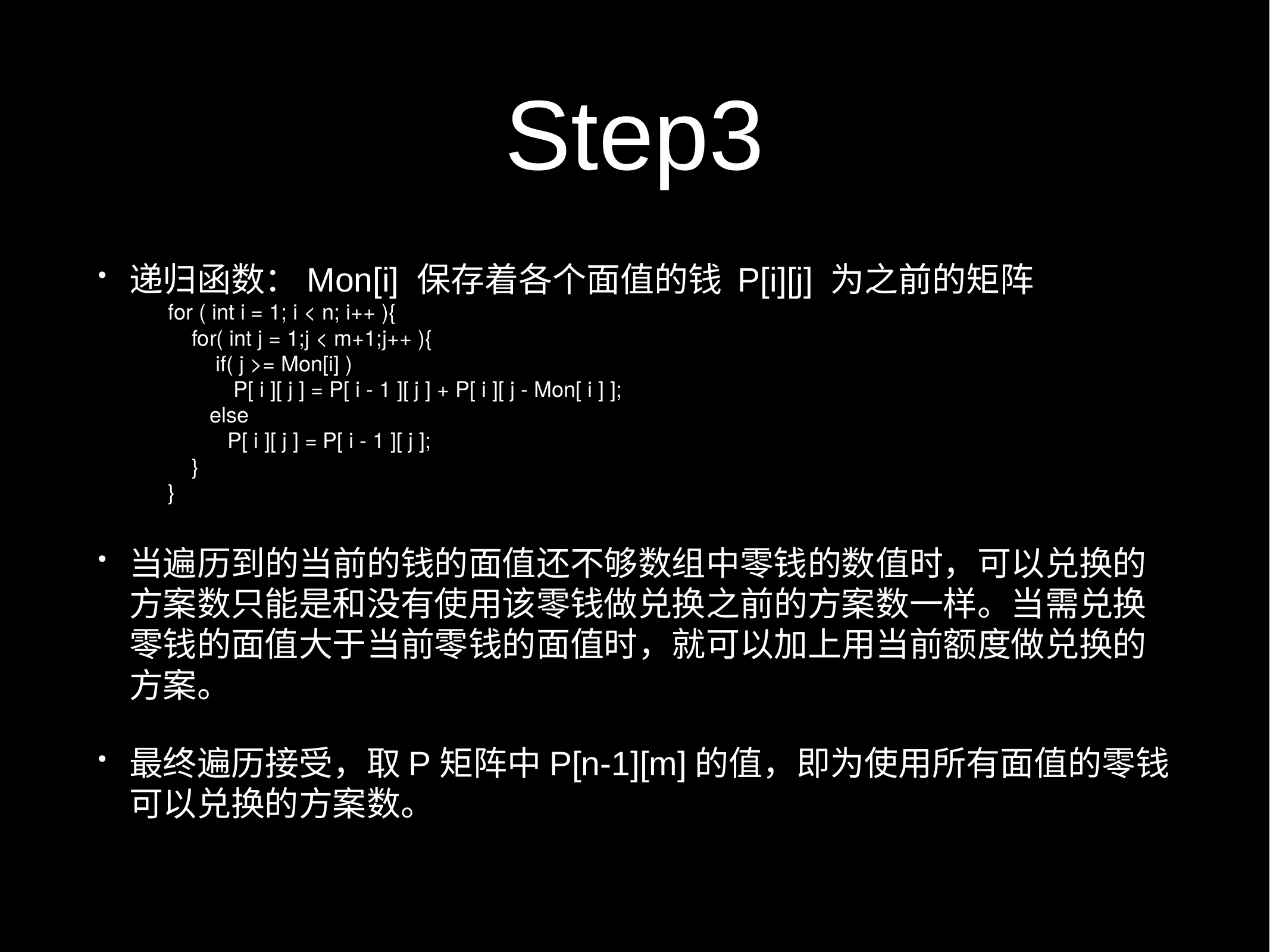

# Step3
递归函数：Mon[i] 保存着各个面值的钱 P[i][j] 为之前的矩阵
for ( int i = 1; i < n; i++ ){
    for( int j = 1;j < m+1;j++ ){
        if( j >= Mon[i] )
           P[ i ][ j ] = P[ i - 1 ][ j ] + P[ i ][ j - Mon[ i ] ];
       else
          P[ i ][ j ] = P[ i - 1 ][ j ];
    }
}
当遍历到的当前的钱的面值还不够数组中零钱的数值时，可以兑换的方案数只能是和没有使用该零钱做兑换之前的方案数一样。当需兑换零钱的面值大于当前零钱的面值时，就可以加上用当前额度做兑换的方案。
最终遍历接受，取P矩阵中P[n-1][m]的值，即为使用所有面值的零钱可以兑换的方案数。